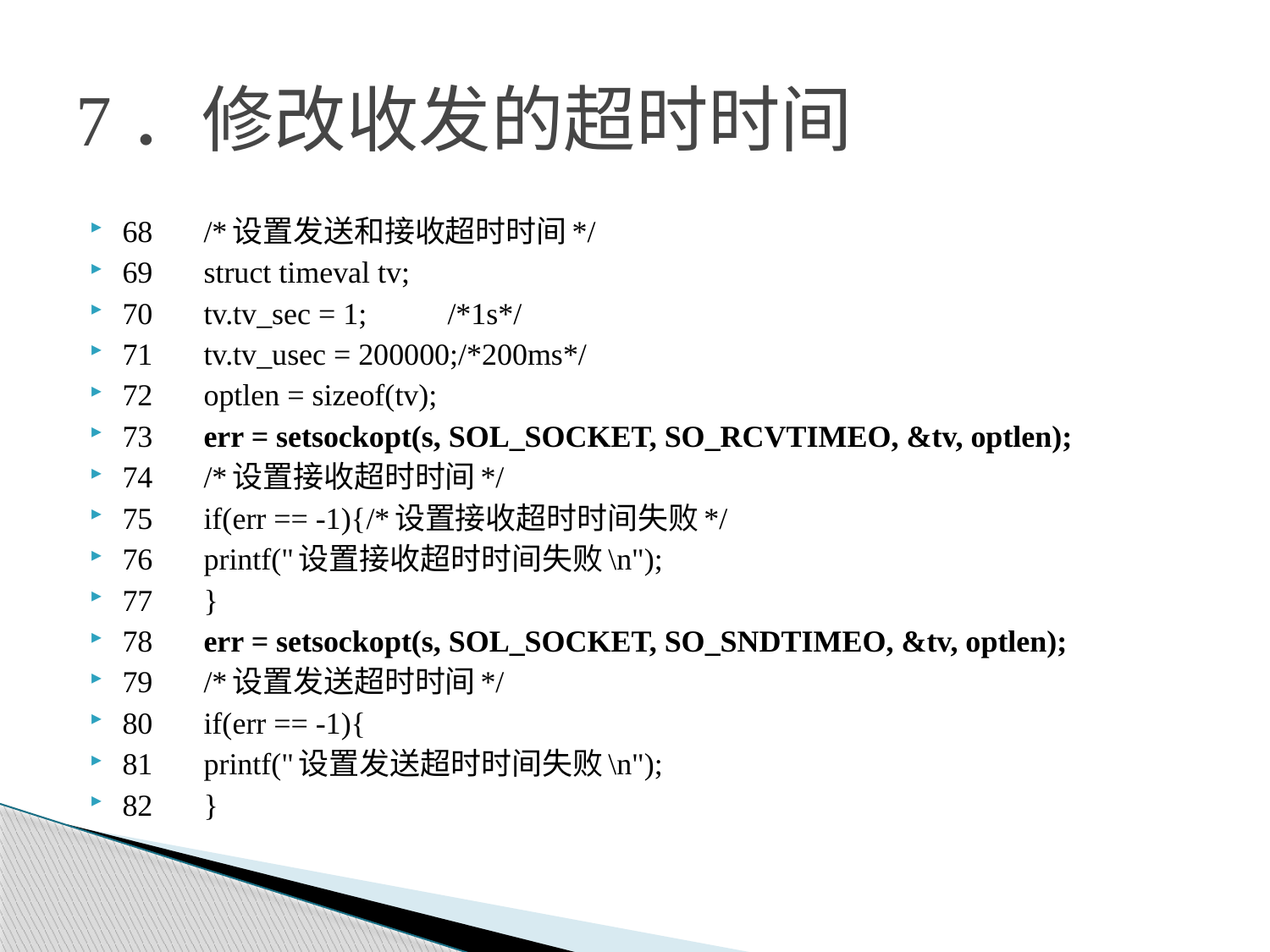

# 7．修改收发的超时时间
68	/*设置发送和接收超时时间*/
69	struct timeval tv;
70	tv.tv_sec = 1;		/*1s*/
71	tv.tv_usec = 200000;/*200ms*/
72	optlen = sizeof(tv);
73	err = setsockopt(s, SOL_SOCKET, SO_RCVTIMEO, &tv, optlen);
74			/*设置接收超时时间*/
75	if(err == -1){	/*设置接收超时时间失败*/
76		printf("设置接收超时时间失败\n");
77	}
78	err = setsockopt(s, SOL_SOCKET, SO_SNDTIMEO, &tv, optlen);
79	/*设置发送超时时间*/
80	if(err == -1){
81		printf("设置发送超时时间失败\n");
82	}